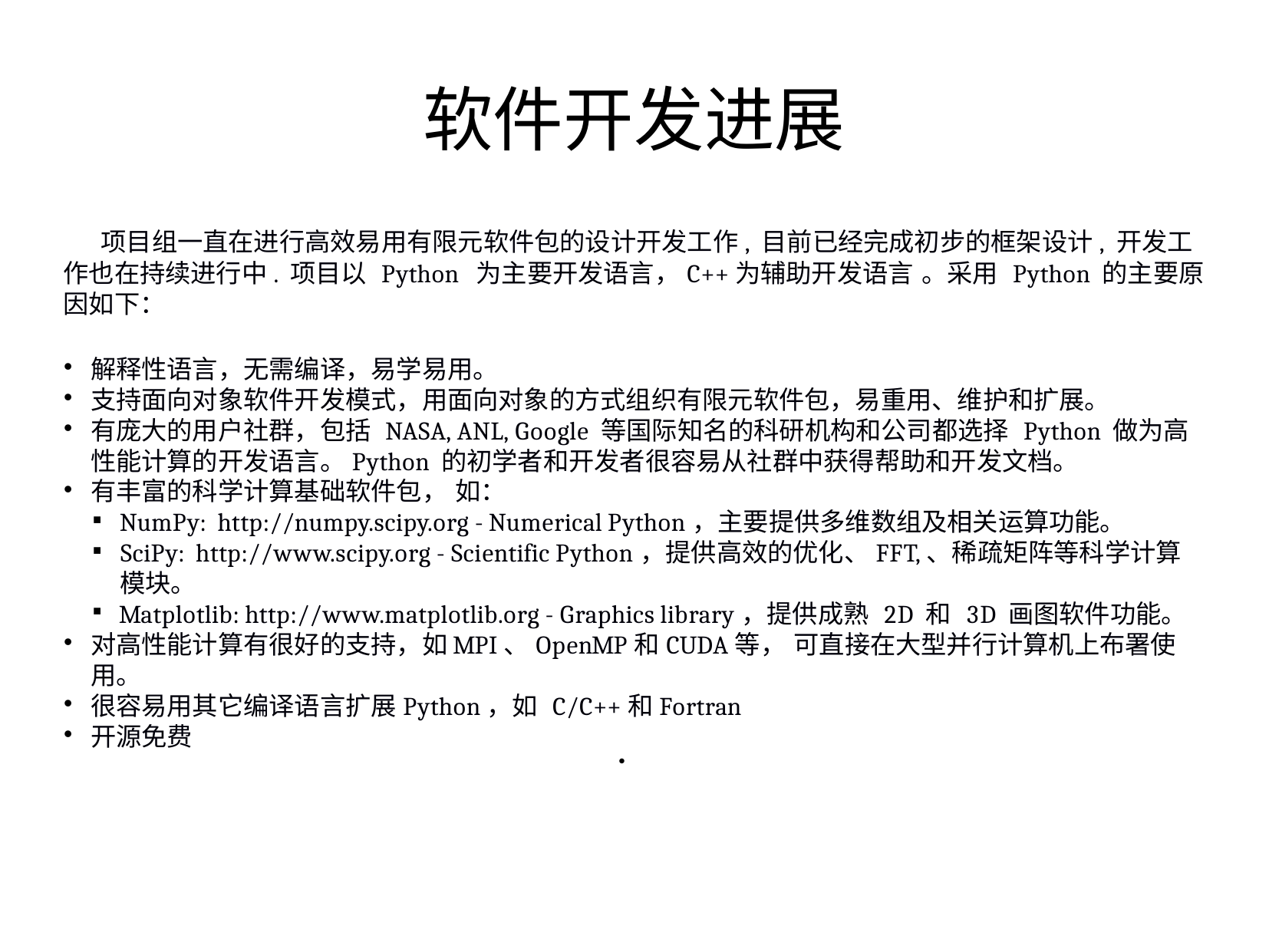

软件开发进展
    项目组一直在进行高效易用有限元软件包的设计开发工作, 目前已经完成初步的框架设计, 开发工作也在持续进行中. 项目以 Python  为主要开发语言，C++为辅助开发语言 。采用 Python 的主要原因如下：

解释性语言，无需编译，易学易用。
支持面向对象软件开发模式，用面向对象的方式组织有限元软件包，易重用、维护和扩展。
有庞大的用户社群，包括 NASA, ANL, Google 等国际知名的科研机构和公司都选择 Python 做为高性能计算的开发语言。Python 的初学者和开发者很容易从社群中获得帮助和开发文档。
有丰富的科学计算基础软件包， 如：
NumPy:  http://numpy.scipy.org - Numerical Python，主要提供多维数组及相关运算功能。
SciPy:  http://www.scipy.org - Scientific Python，提供高效的优化、FFT,、稀疏矩阵等科学计算模块。
Matplotlib: http://www.matplotlib.org - Graphics library，提供成熟 2D 和 3D 画图软件功能。
对高性能计算有很好的支持，如MPI、OpenMP和CUDA等， 可直接在大型并行计算机上布署使用。
很容易用其它编译语言扩展Python，如 C/C++和Fortran
开源免费